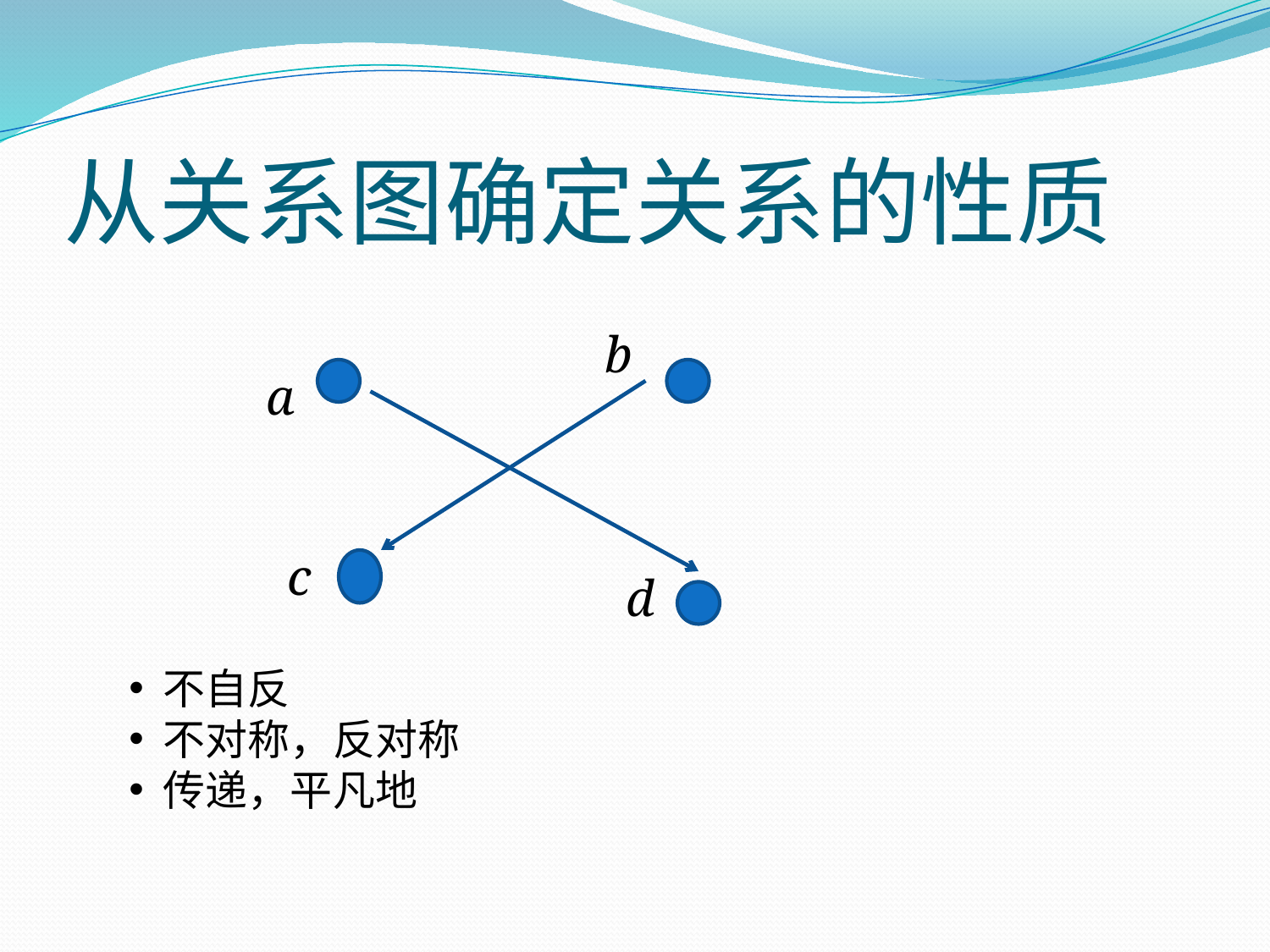

# 从关系图确定关系的性质
b
a

c

d

 不自反
 不对称，反对称
 传递，平凡地